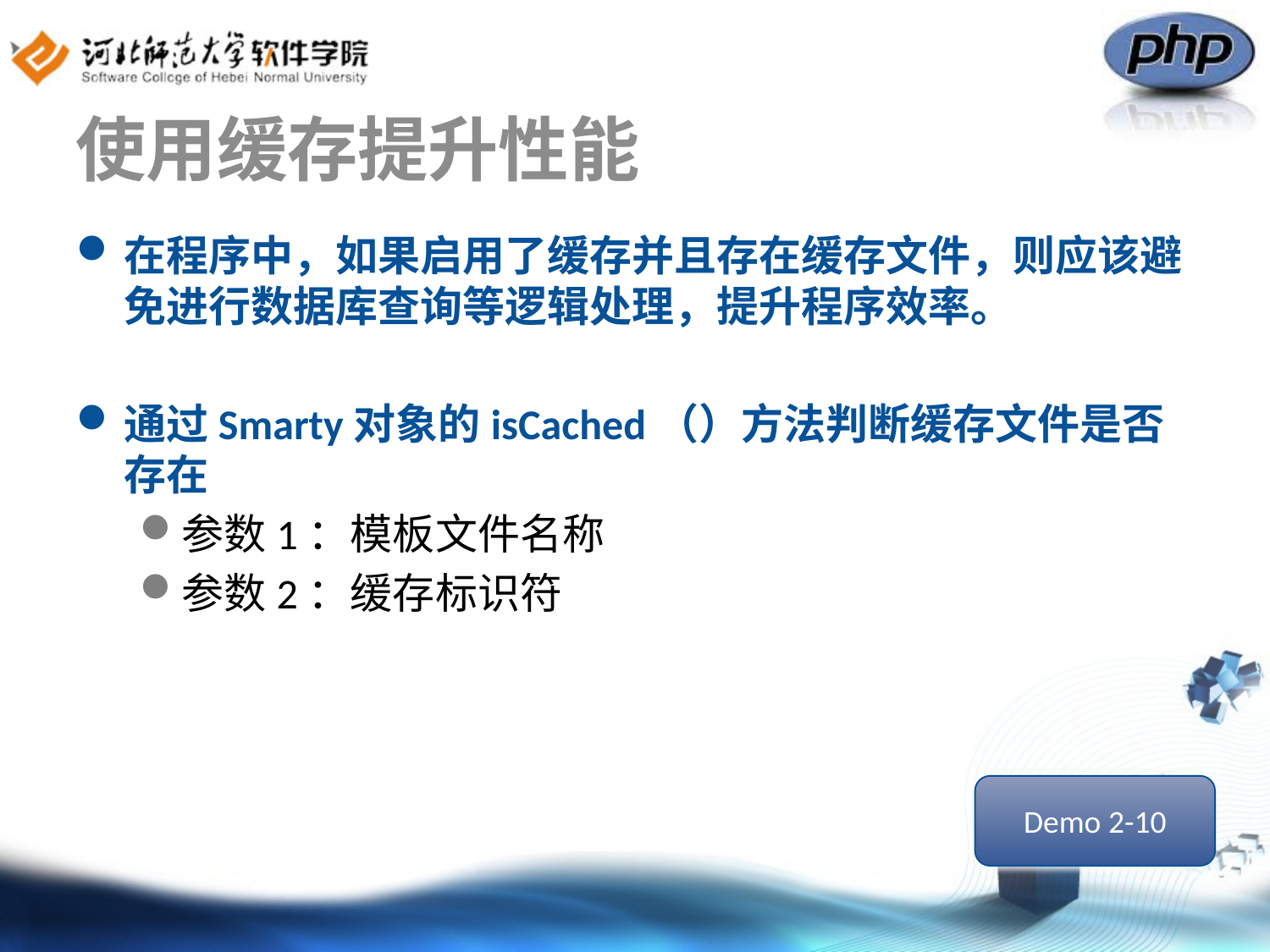

# 使用缓存提升性能
在程序中，如果启用了缓存并且存在缓存文件，则应该避免进行数据库查询等逻辑处理，提升程序效率。

通过Smarty对象的isCached（）方法判断缓存文件是否存在
参数1：模板文件名称
参数2：缓存标识符
Demo 2-10